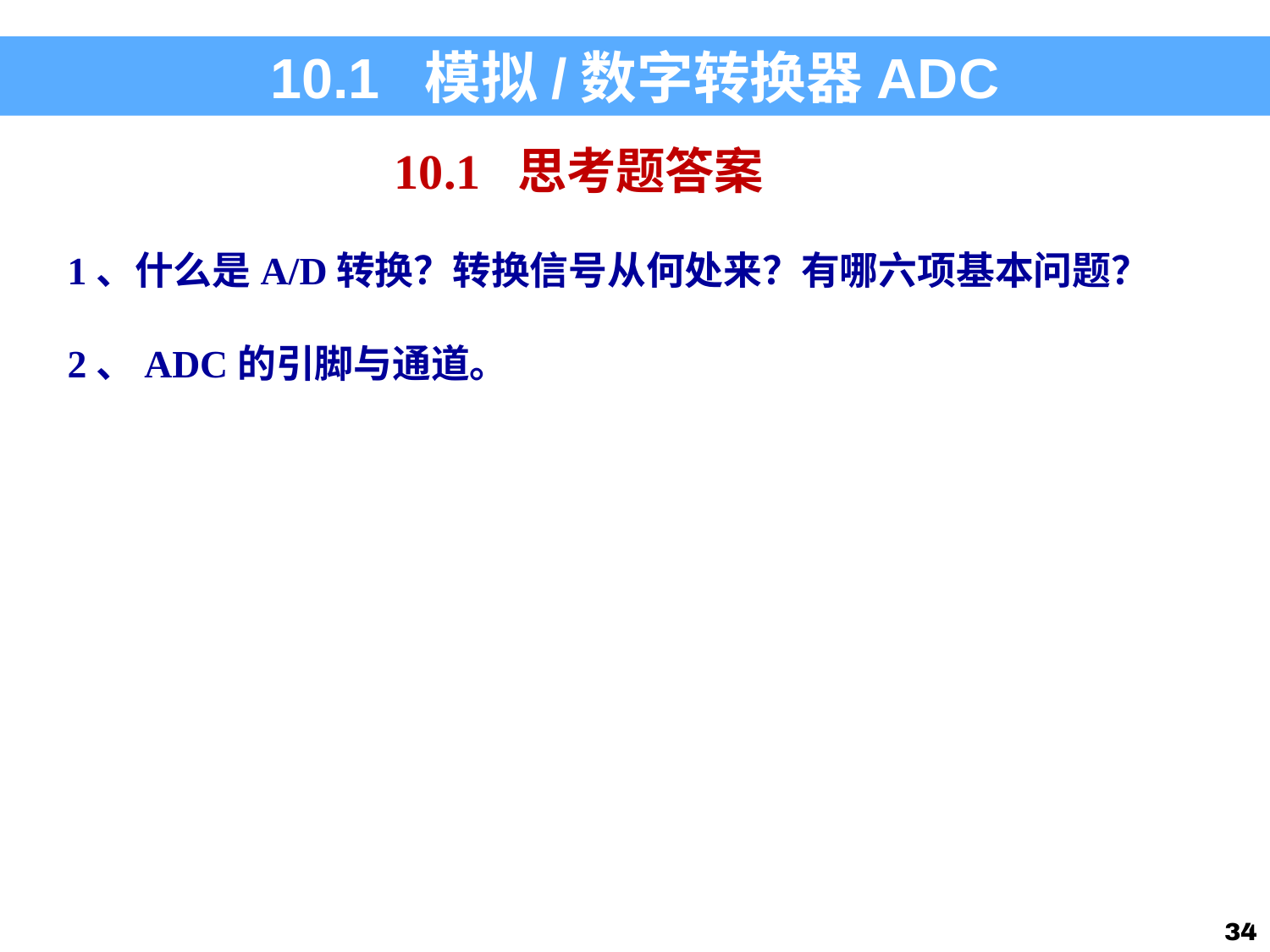

10.1  模拟/数字转换器ADC
10.1  思考题答案
1、什么是A/D转换？转换信号从何处来？有哪六项基本问题？

2、ADC的引脚与通道。
34